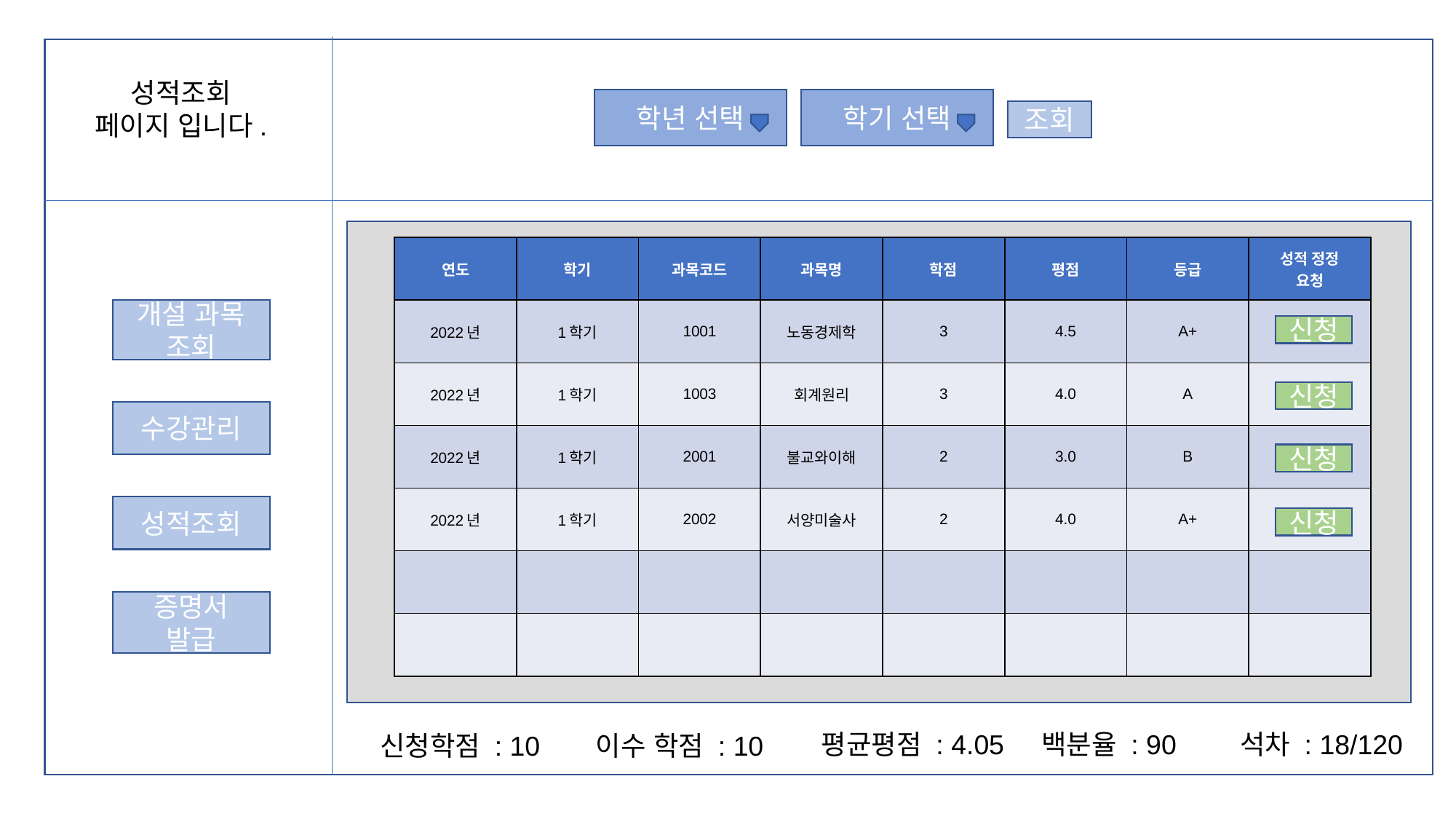

성적조회
페이지 입니다.
학년 선택
학기 선택
조회

| 연도 | 학기 | 과목코드 | 과목명 | 학점 | 평점 | 등급 | 성적 정정 요청 |
| --- | --- | --- | --- | --- | --- | --- | --- |
| 2022년 | 1학기 | 1001 | 노동경제학 | 3 | 4.5 | A+ |  |
| 2022년 | 1학기 | 1003 | 회계원리 | 3 | 4.0 | A |  |
| 2022년 | 1학기 | 2001 | 불교와이해 | 2 | 3.0 | B |  |
| 2022년 | 1학기 | 2002 | 서양미술사 | 2 | 4.0 | A+ |  |
|  |  |  |  |  |  |  |  |
|  |  |  |  |  |  |  |  |
개설 과목
조회
신청
신청
수강관리
신청
성적조회
신청
증명서
발급
평균평점 : 4.05
백분율 : 90
석차 : 18/120
신청학점 : 10
이수 학점 : 10